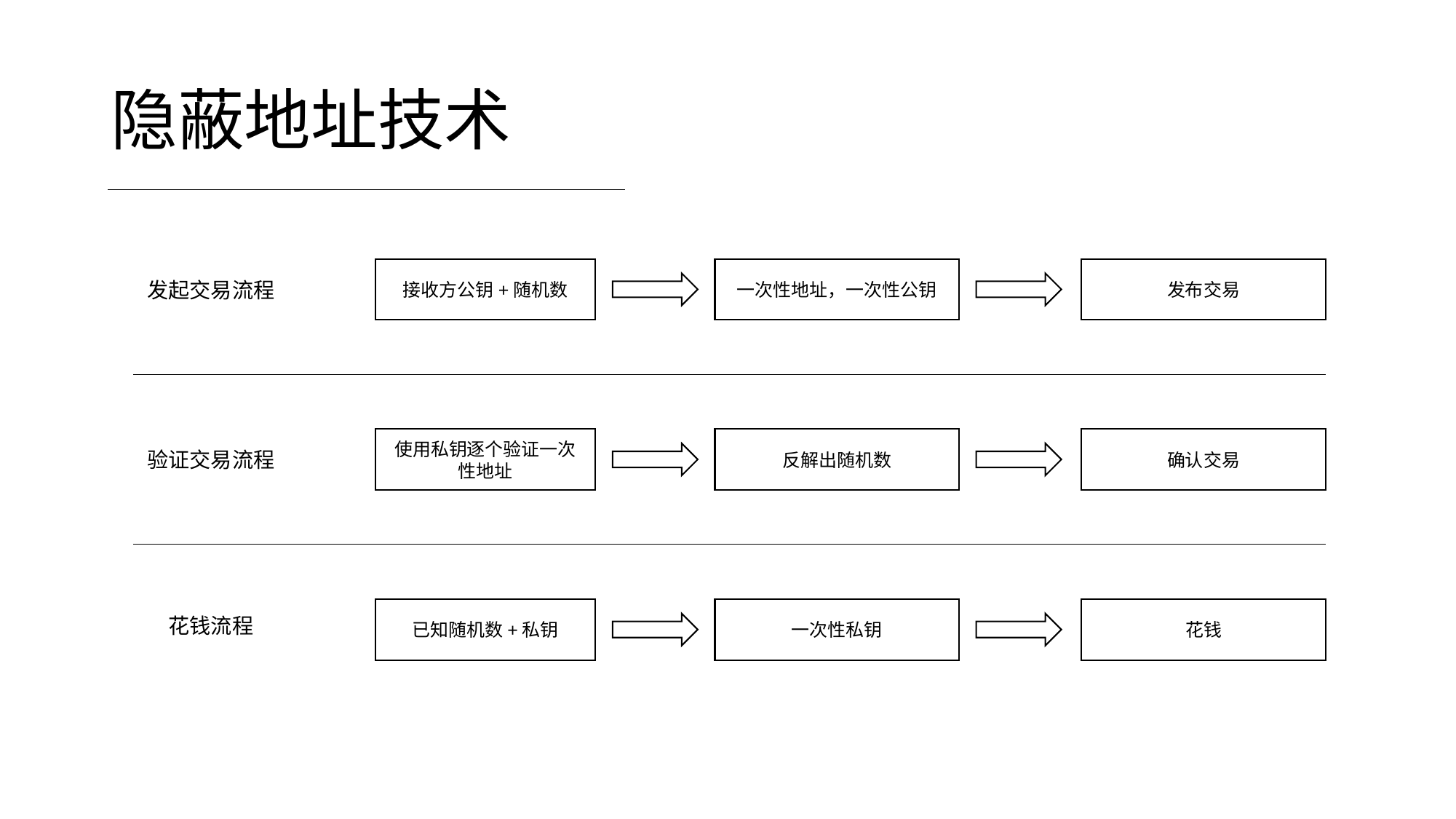

# 隐蔽地址技术
接收方公钥+随机数
一次性地址，一次性公钥
发布交易

发起交易流程
使用私钥逐个验证一次性地址
反解出随机数
确认交易

验证交易流程
已知随机数+私钥
一次性私钥
花钱

花钱流程